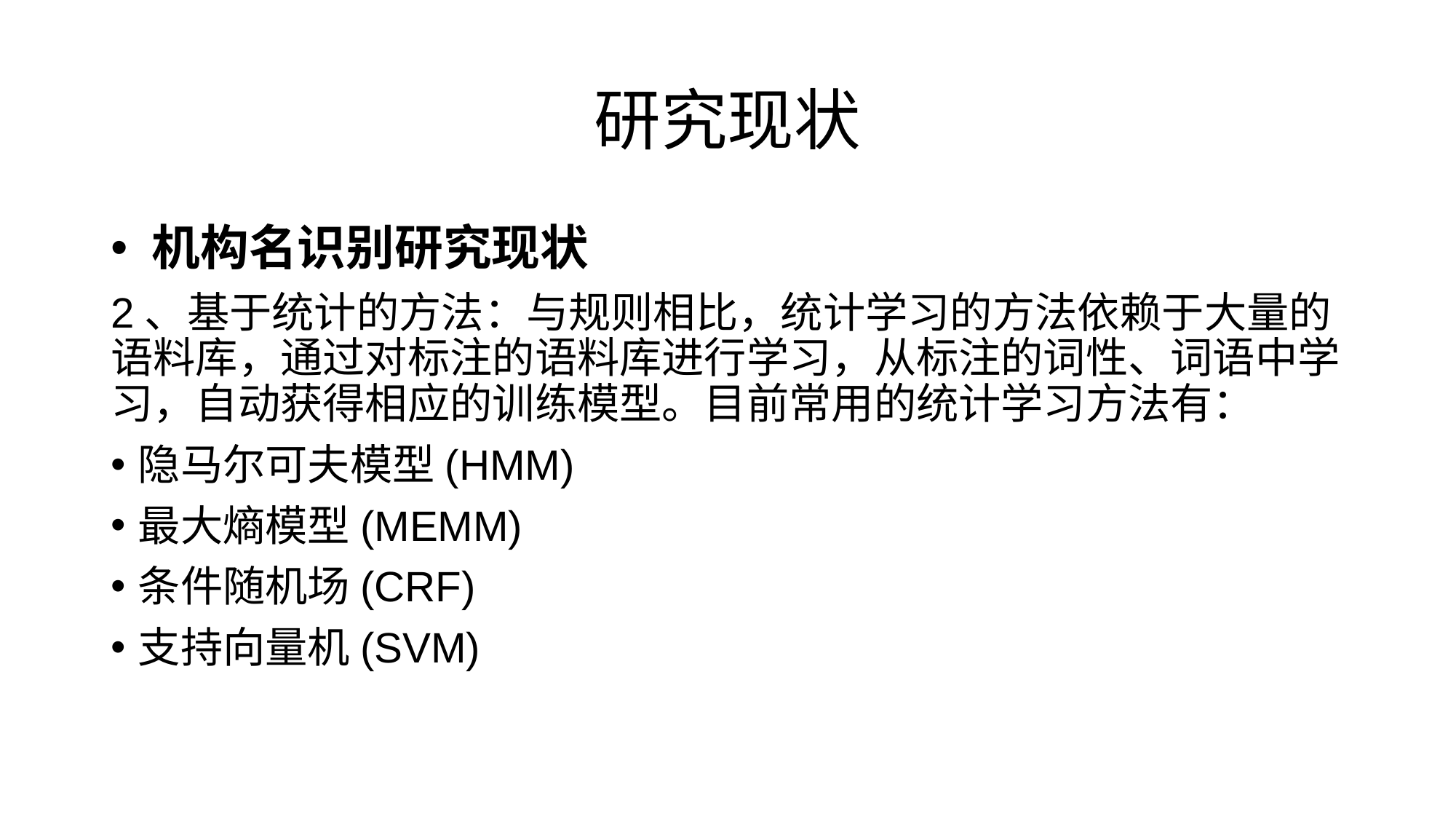

# 研究现状
机构名识别研究现状
2、基于统计的方法：与规则相比，统计学习的方法依赖于大量的语料库，通过对标注的语料库进行学习，从标注的词性、词语中学习，自动获得相应的训练模型。目前常用的统计学习方法有：
隐马尔可夫模型(HMM)
最大熵模型(MEMM)
条件随机场(CRF)
支持向量机(SVM)